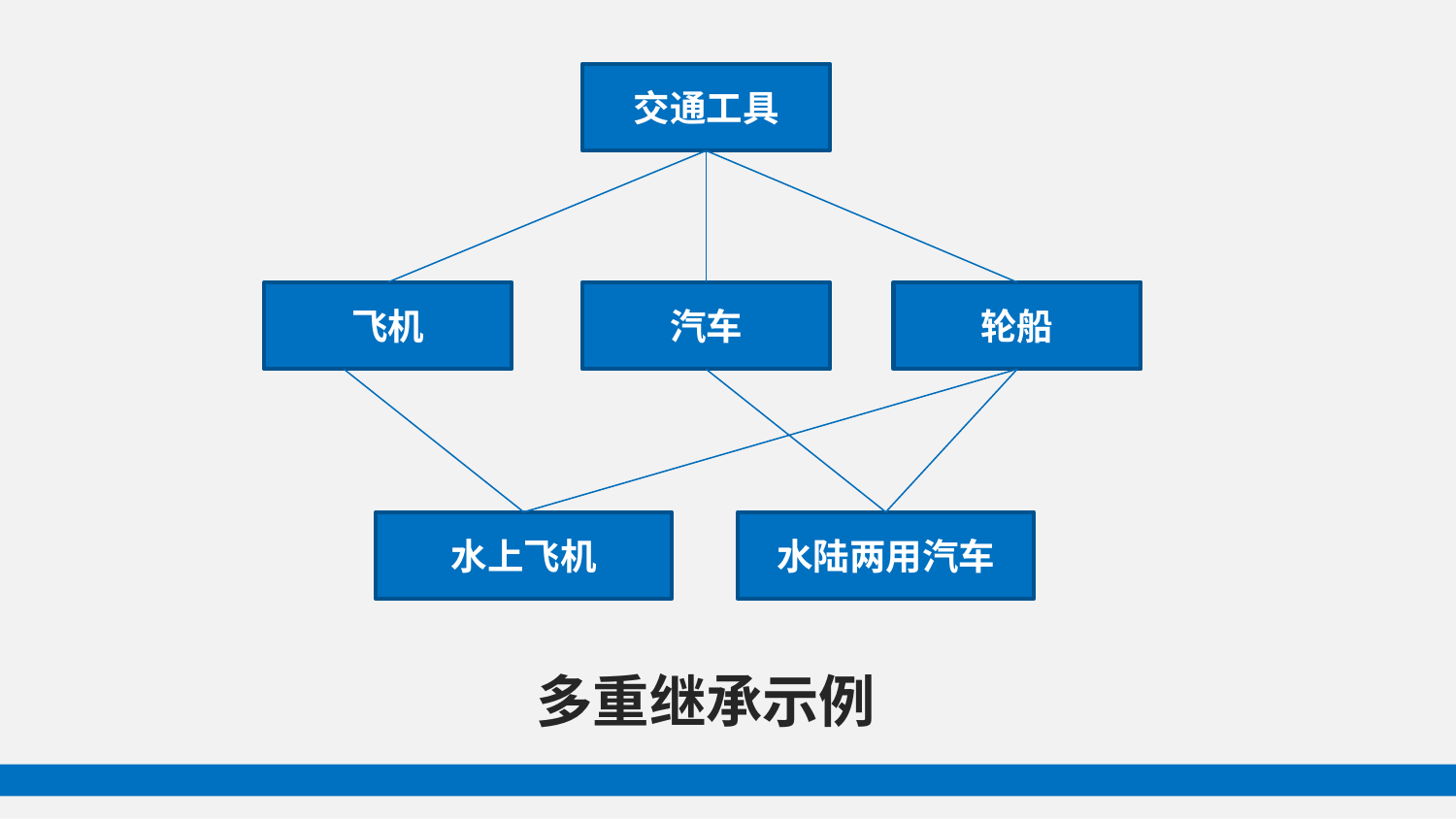

交通工具
飞机
汽车
轮船
水上飞机
水陆两用汽车
多重继承示例